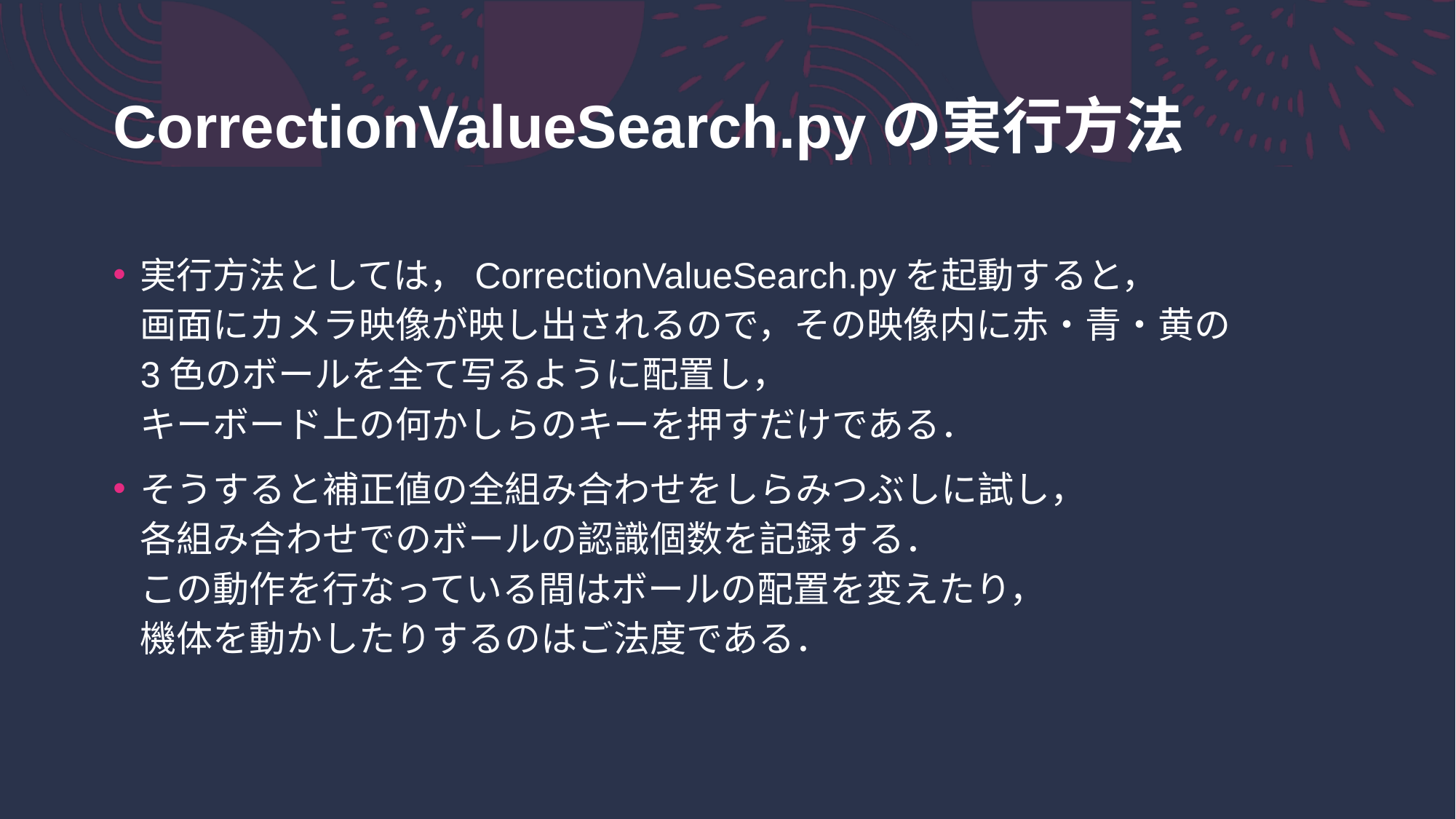

# CorrectionValueSearch.pyの実行方法
実行方法としては，CorrectionValueSearch.pyを起動すると，
画面にカメラ映像が映し出されるので，その映像内に赤・青・黄の
3色のボールを全て写るように配置し，
キーボード上の何かしらのキーを押すだけである．
そうすると補正値の全組み合わせをしらみつぶしに試し，
各組み合わせでのボールの認識個数を記録する．
この動作を行なっている間はボールの配置を変えたり，
機体を動かしたりするのはご法度である．